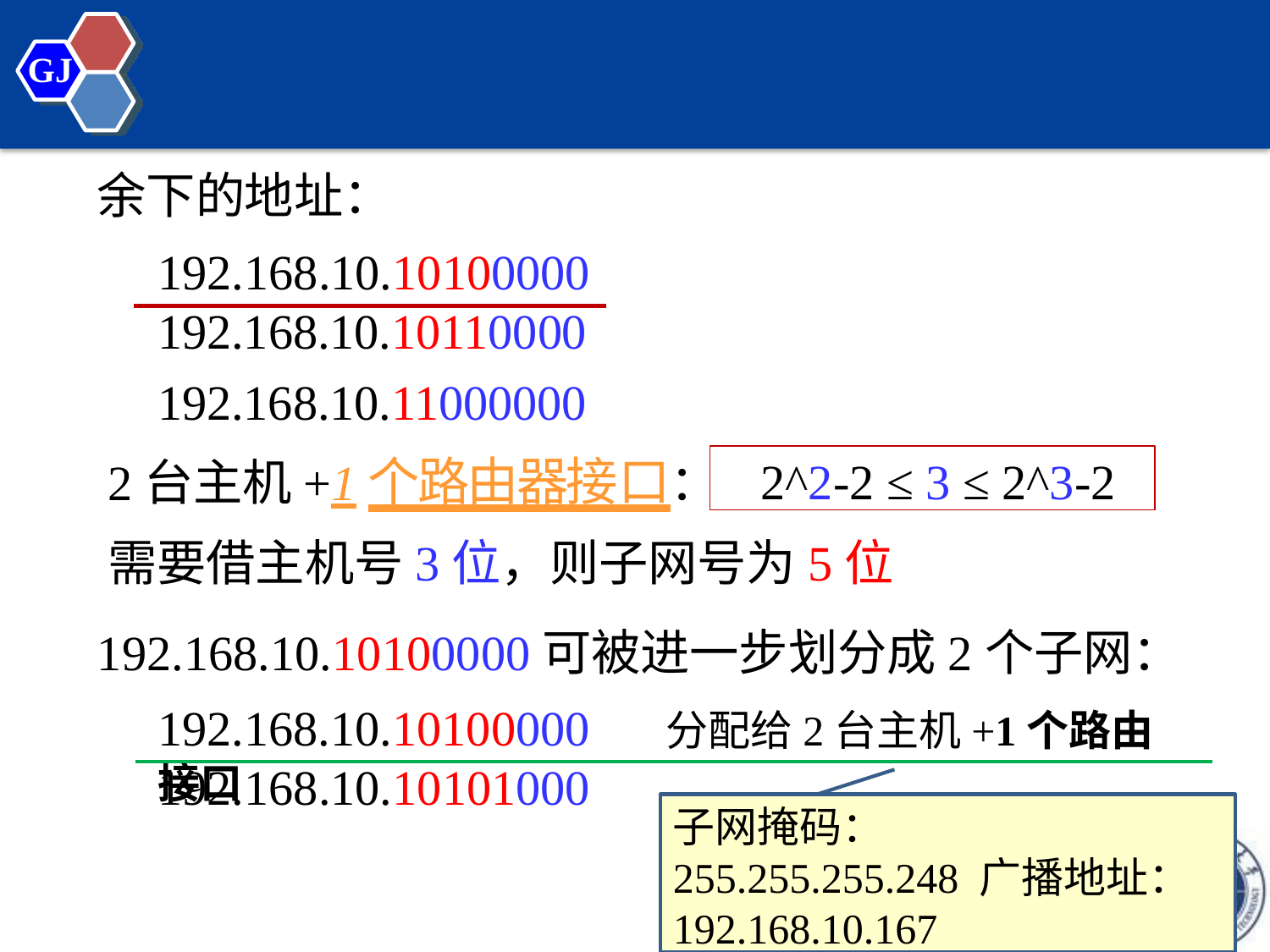

GJ
# 余下的地址：
192.168.10.10100000
192.168.10.10110000

192.168.10.11000000
2台主机+1个路由器接口：
2^2-2 ≤ 3 ≤ 2^3-2
需要借主机号3位，则子网号为5位
192.168.10.10100000可被进一步划分成2个子网：
192.168.10.10100000	分配给2台主机+1个路由接口
192.168.10.10101000

子网掩码：255.255.255.248 广播地址：192.168.10.167